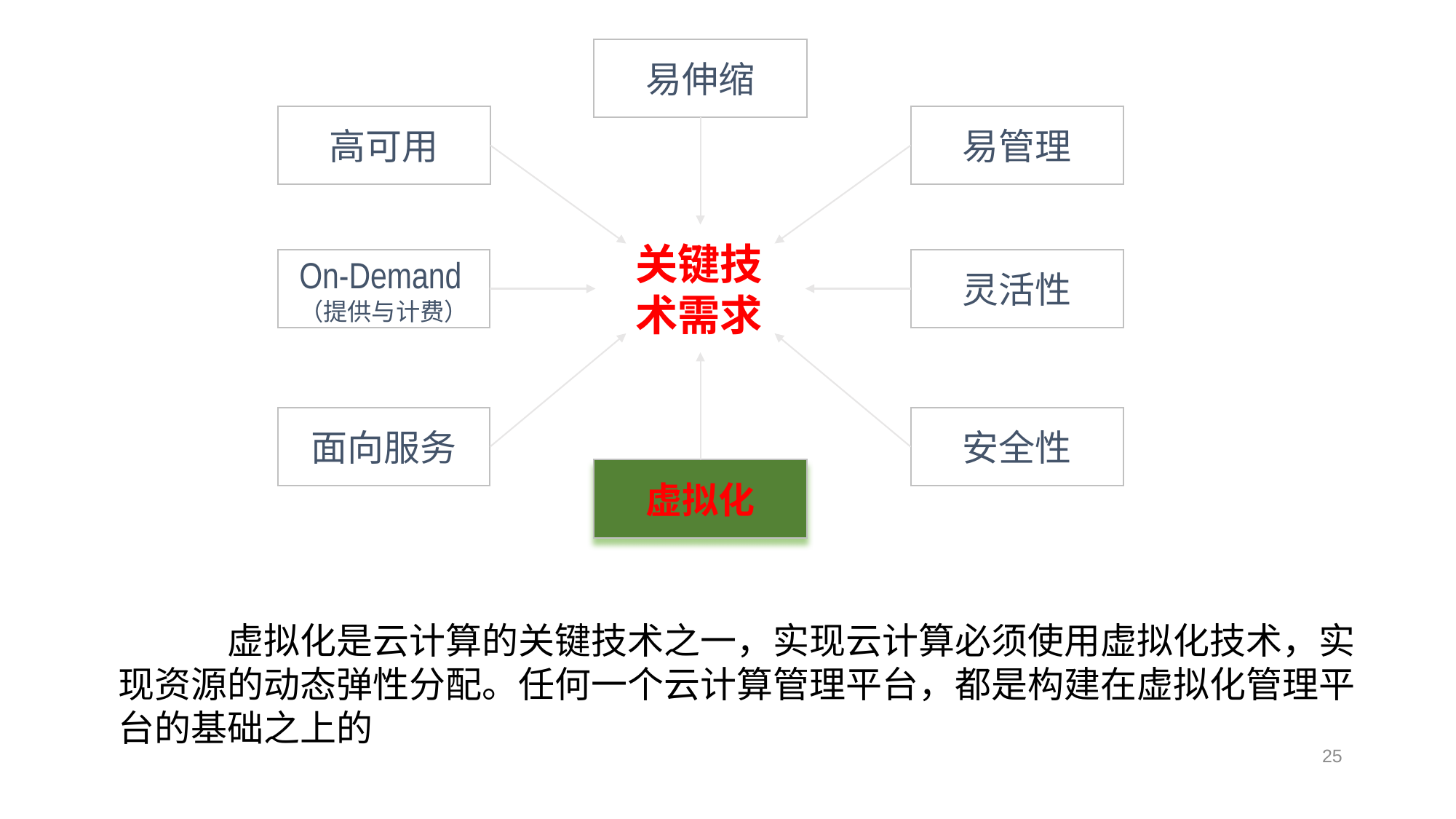

易伸缩
高可用
易管理
关键技术需求
On-Demand
（提供与计费）
灵活性
面向服务
安全性
虚拟化
	虚拟化是云计算的关键技术之一，实现云计算必须使用虚拟化技术，实现资源的动态弹性分配。任何一个云计算管理平台，都是构建在虚拟化管理平台的基础之上的
25